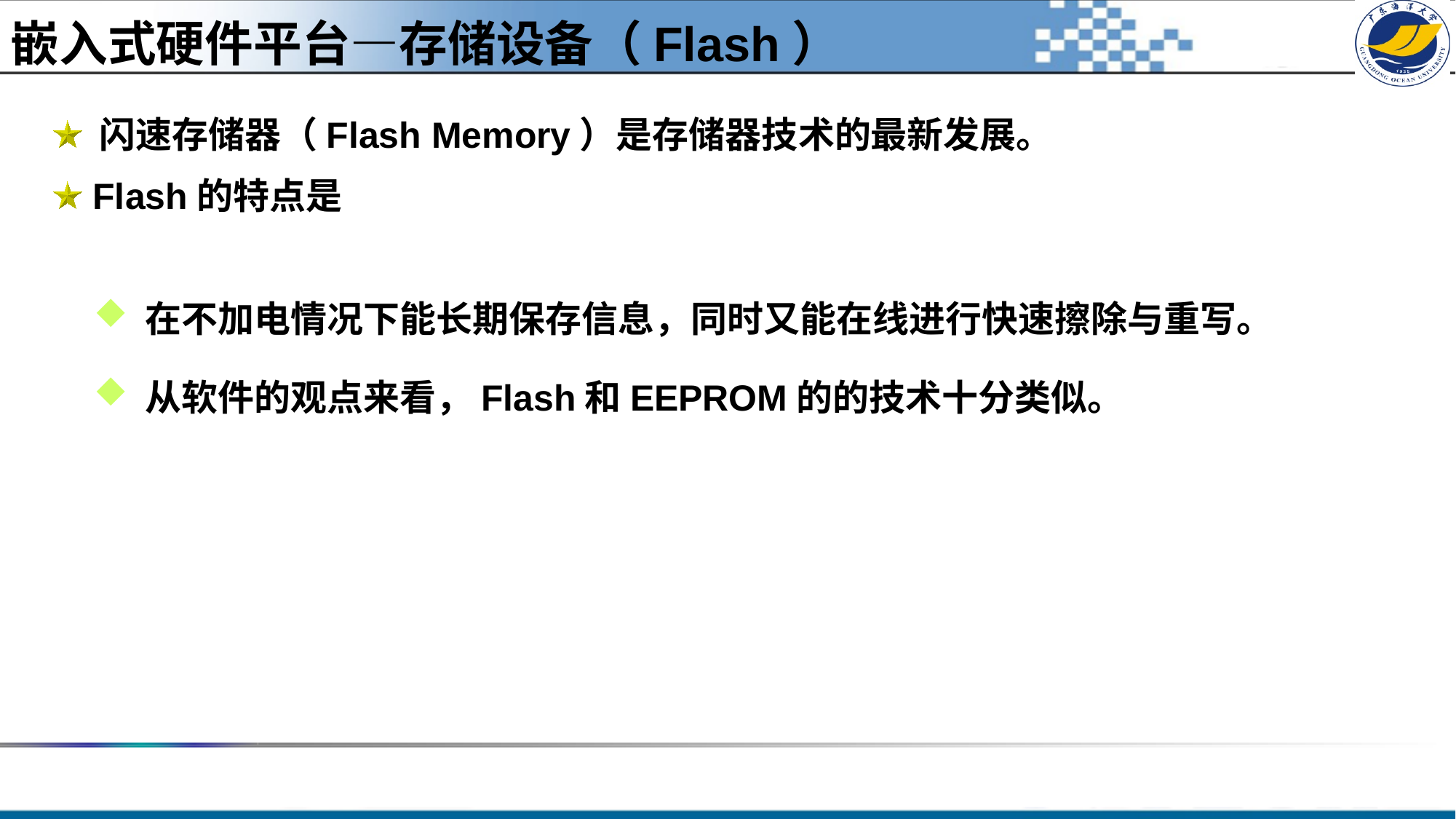

嵌入式硬件平台—存储设备（Flash）
#
 闪速存储器（Flash Memory）是存储器技术的最新发展。
 Flash的特点是
 在不加电情况下能长期保存信息，同时又能在线进行快速擦除与重写。
 从软件的观点来看，Flash和EEPROM的的技术十分类似。
60